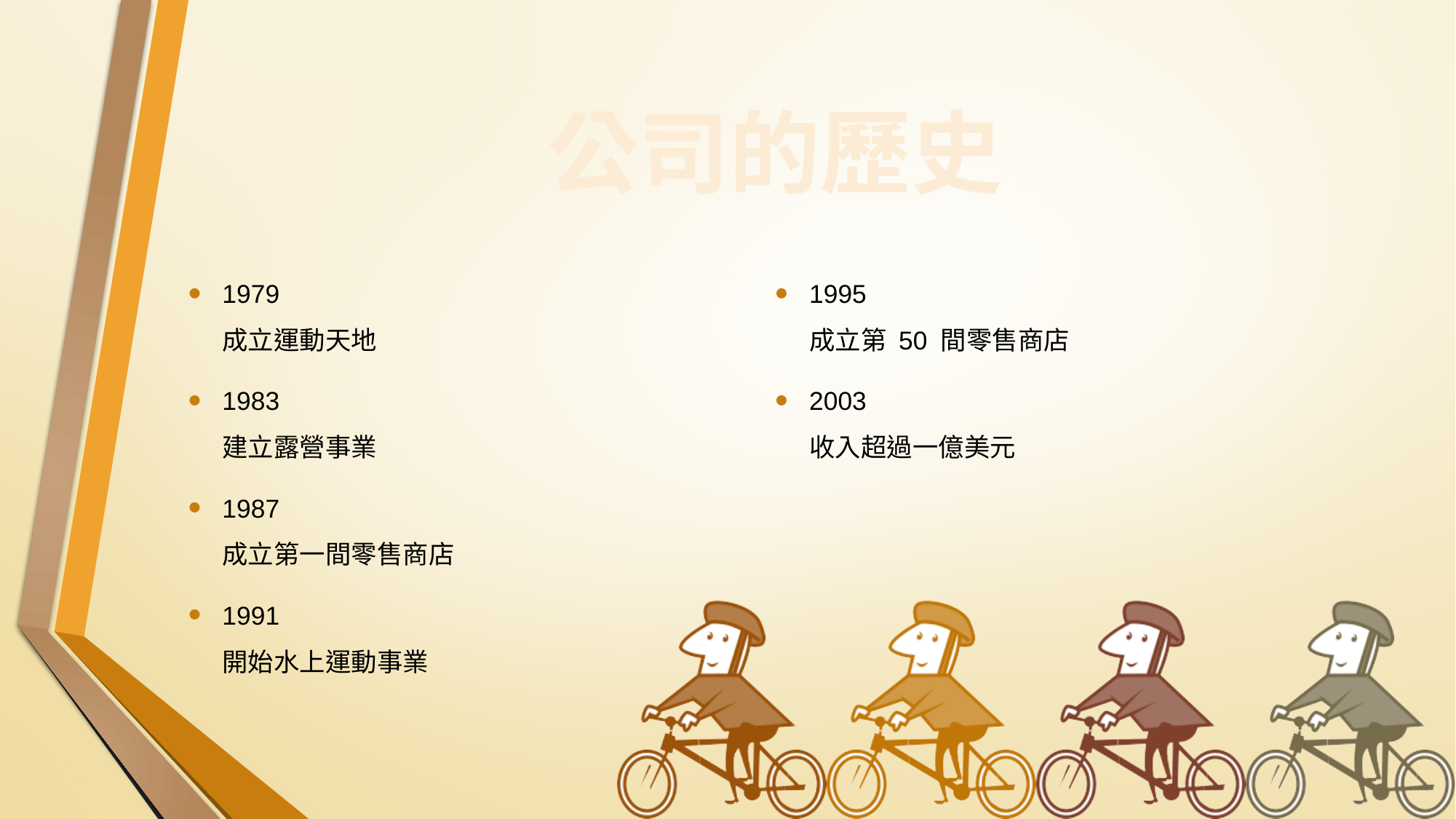

# 公司的歷史
1979
成立運動天地
1983
建立露營事業
1987
成立第一間零售商店
1991
開始水上運動事業
1995
成立第 50 間零售商店
2003
收入超過一億美元